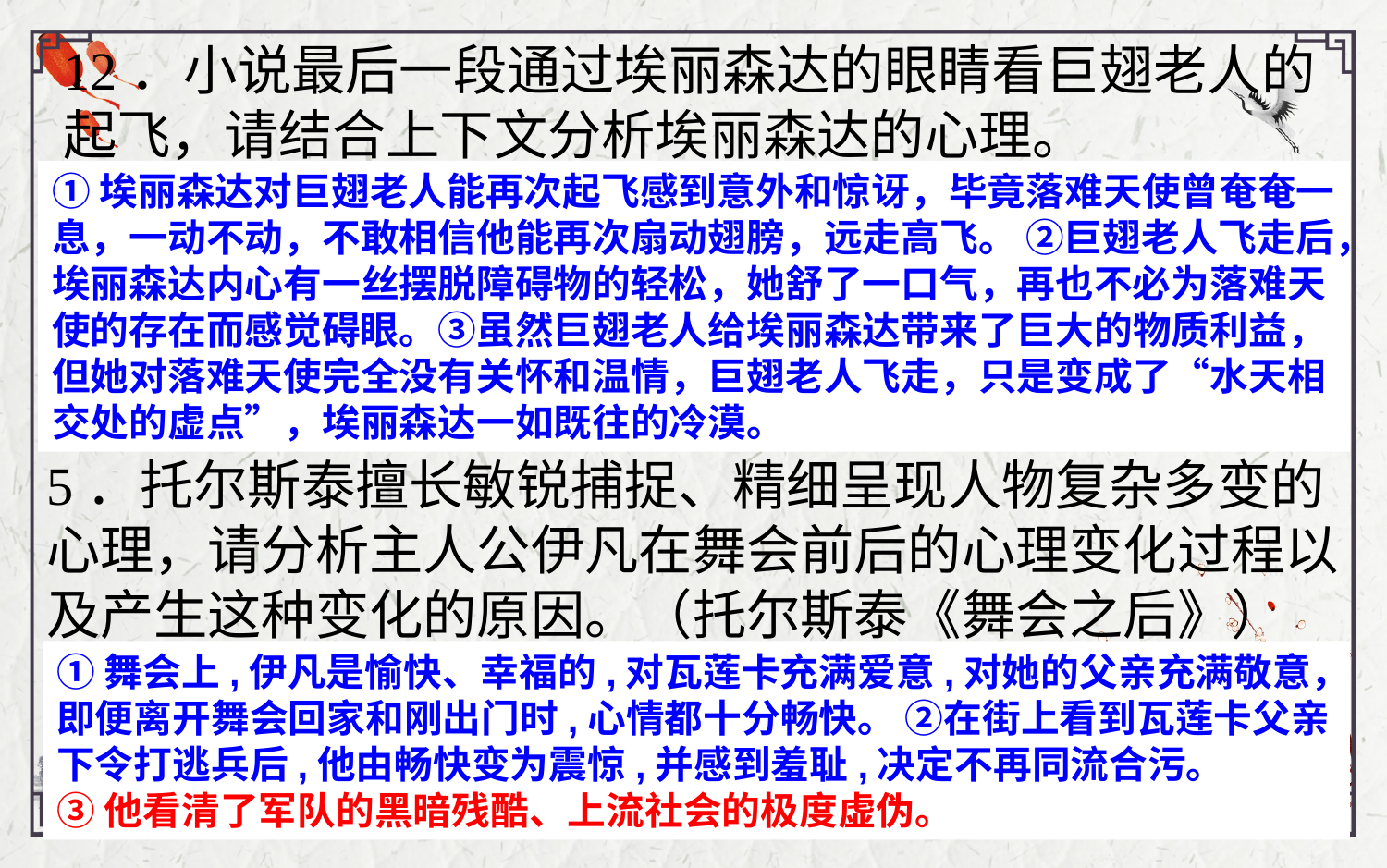

12．小说最后一段通过埃丽森达的眼睛看巨翅老人的起飞，请结合上下文分析埃丽森达的心理。
                                          （马尔克斯（巨翅老人》）
①埃丽森达对巨翅老人能再次起飞感到意外和惊讶，毕竟落难天使曾奄奄一息，一动不动，不敢相信他能再次扇动翅膀，远走高飞。 ②巨翅老人飞走后，埃丽森达内心有一丝摆脱障碍物的轻松，她舒了一口气，再也不必为落难天使的存在而感觉碍眼。③虽然巨翅老人给埃丽森达带来了巨大的物质利益，但她对落难天使完全没有关怀和温情，巨翅老人飞走，只是变成了“水天相交处的虚点”，埃丽森达一如既往的冷漠。
5．托尔斯泰擅长敏锐捕捉、精细呈现人物复杂多变的心理，请分析主人公伊凡在舞会前后的心理变化过程以及产生这种变化的原因。（托尔斯泰《舞会之后》）
①舞会上,伊凡是愉快、幸福的,对瓦莲卡充满爱意,对她的父亲充满敬意，即便离开舞会回家和刚出门时,心情都十分畅快。 ②在街上看到瓦莲卡父亲下令打逃兵后,他由畅快变为震惊,并感到羞耻,决定不再同流合污。
③他看清了军队的黑暗残酷、上流社会的极度虚伪。